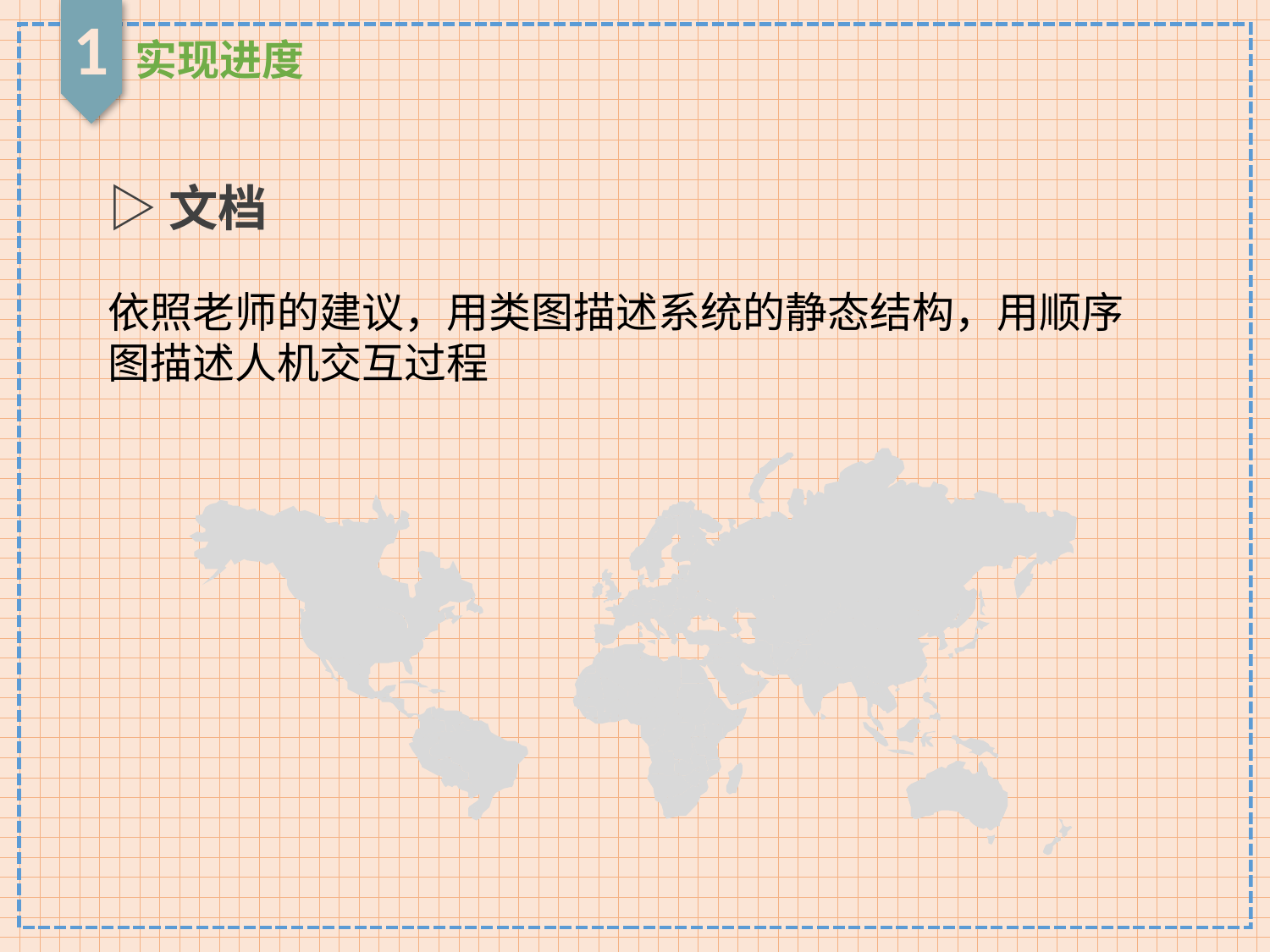

1
实现进度

▷文档
依照老师的建议，用类图描述系统的静态结构，用顺序图描述人机交互过程